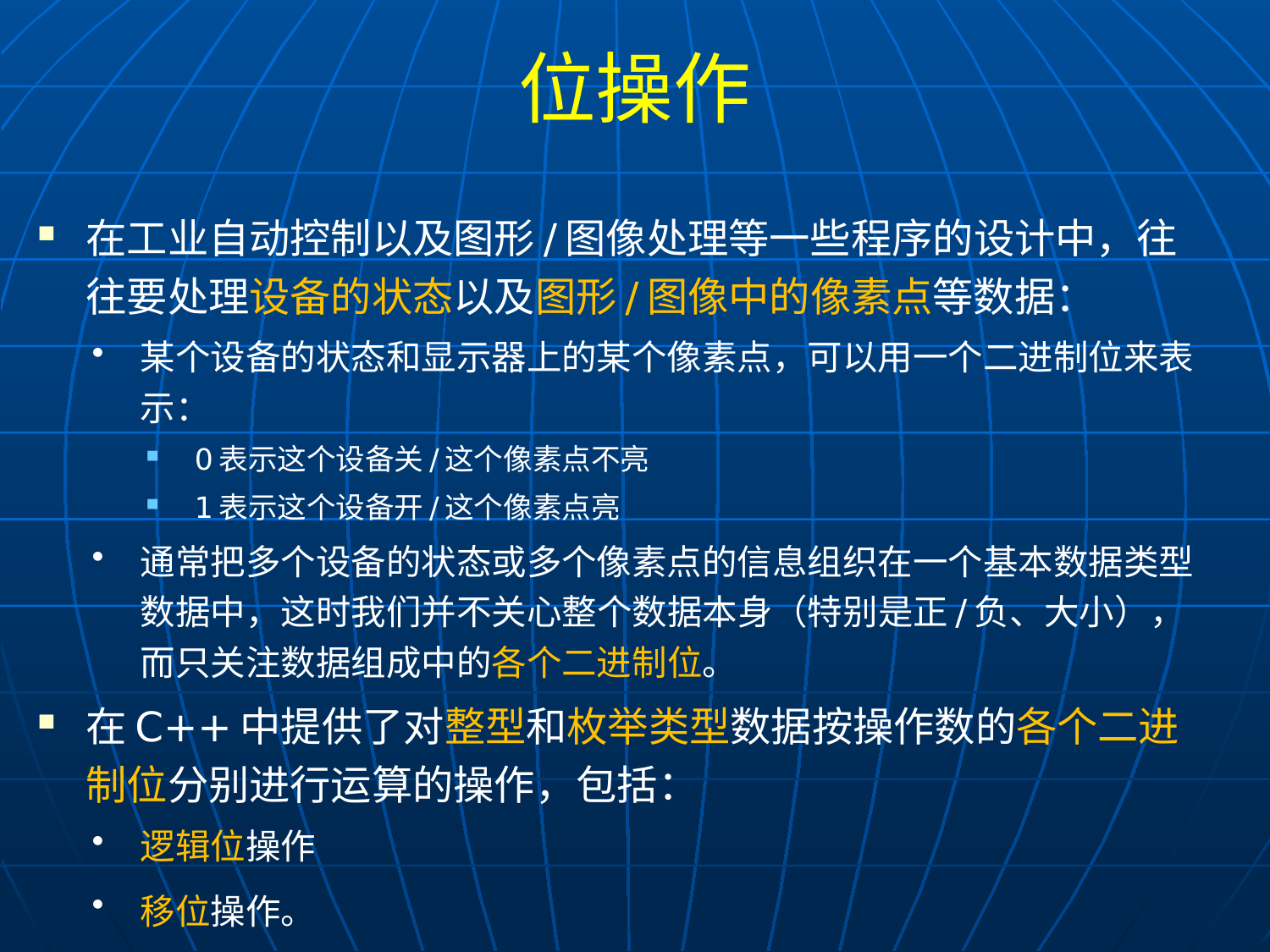

# 位操作
在工业自动控制以及图形/图像处理等一些程序的设计中，往往要处理设备的状态以及图形/图像中的像素点等数据：
某个设备的状态和显示器上的某个像素点，可以用一个二进制位来表示：
0表示这个设备关/这个像素点不亮
1表示这个设备开/这个像素点亮
通常把多个设备的状态或多个像素点的信息组织在一个基本数据类型数据中，这时我们并不关心整个数据本身（特别是正/负、大小），而只关注数据组成中的各个二进制位。
在C++中提供了对整型和枚举类型数据按操作数的各个二进制位分别进行运算的操作，包括：
逻辑位操作
移位操作。